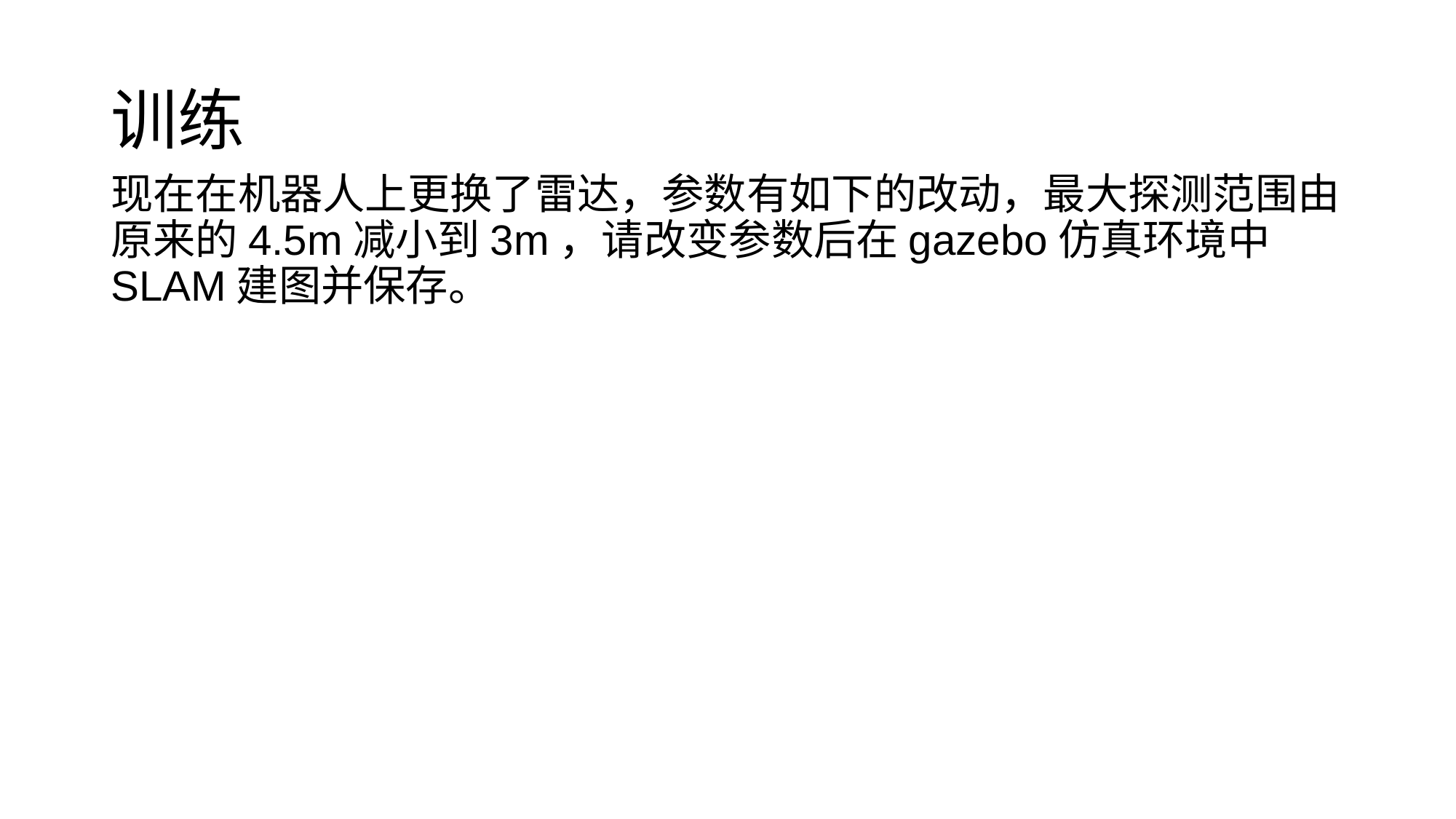

# 训练
现在在机器人上更换了雷达，参数有如下的改动，最大探测范围由原来的4.5m减小到3m，请改变参数后在gazebo仿真环境中SLAM建图并保存。